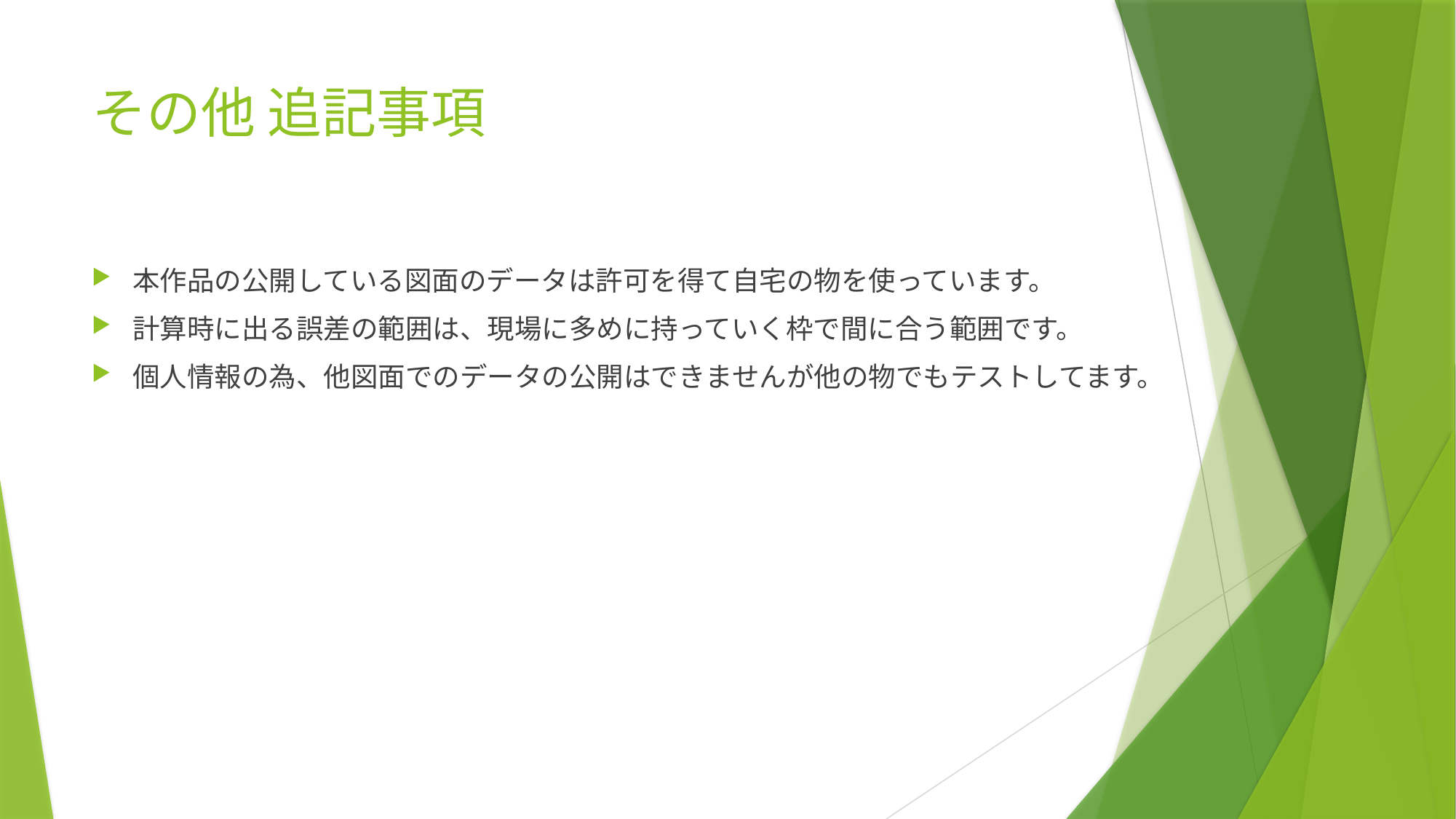

# その他 追記事項
本作品の公開している図面のデータは許可を得て自宅の物を使っています。
計算時に出る誤差の範囲は、現場に多めに持っていく枠で間に合う範囲です。
個人情報の為、他図面でのデータの公開はできませんが他の物でもテストしてます。